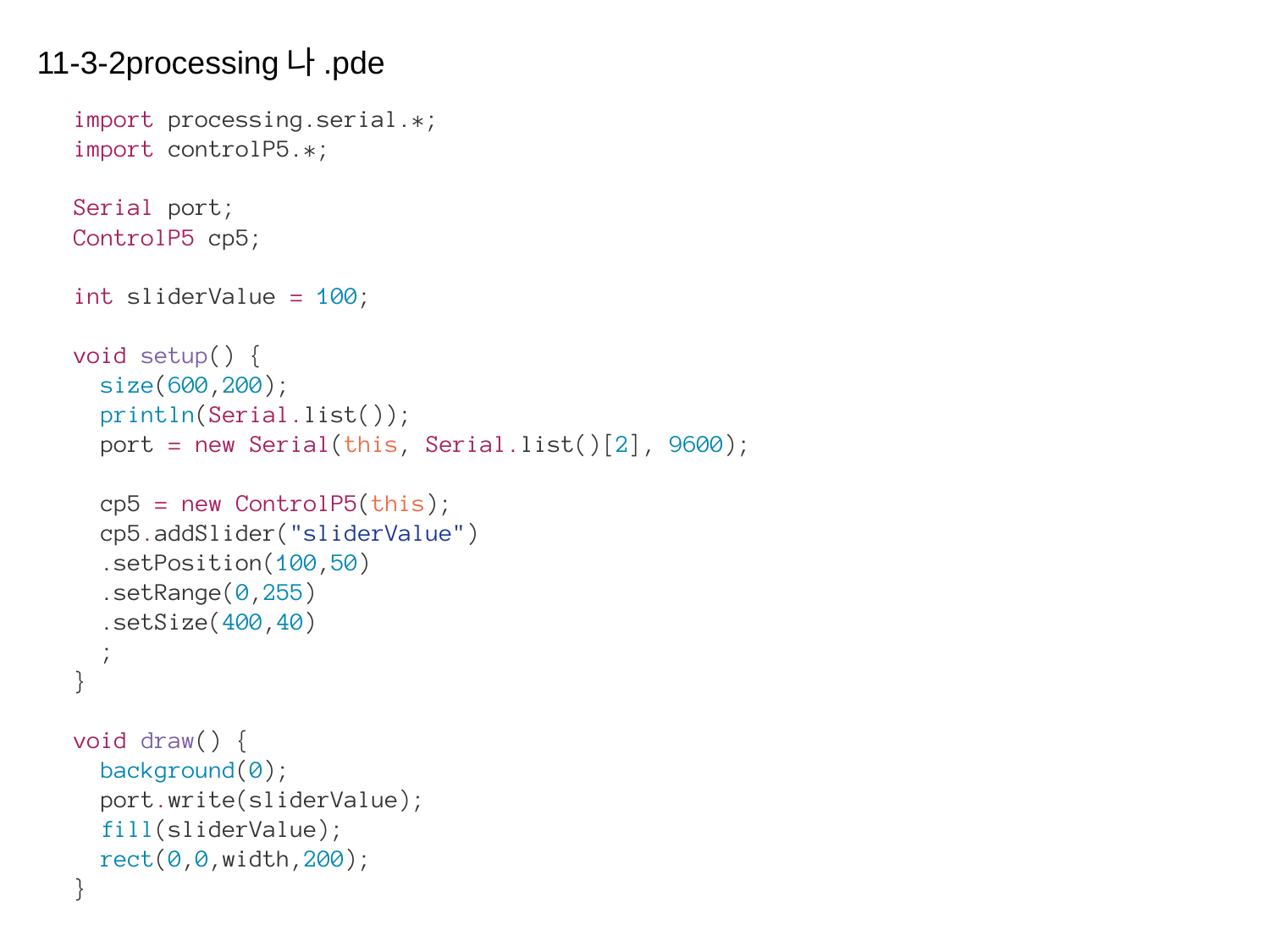

11-3-2processing나.pde
import processing.serial.*;
import controlP5.*;

Serial port;
ControlP5 cp5;

int sliderValue = 100;

void setup() {
  size(600,200);
  println(Serial.list());
  port = new Serial(this, Serial.list()[2], 9600);

  cp5 = new ControlP5(this);
  cp5.addSlider("sliderValue")
  .setPosition(100,50)
  .setRange(0,255)
  .setSize(400,40)
  ;
}

void draw() {
  background(0);
  port.write(sliderValue);
  fill(sliderValue);
  rect(0,0,width,200);
}